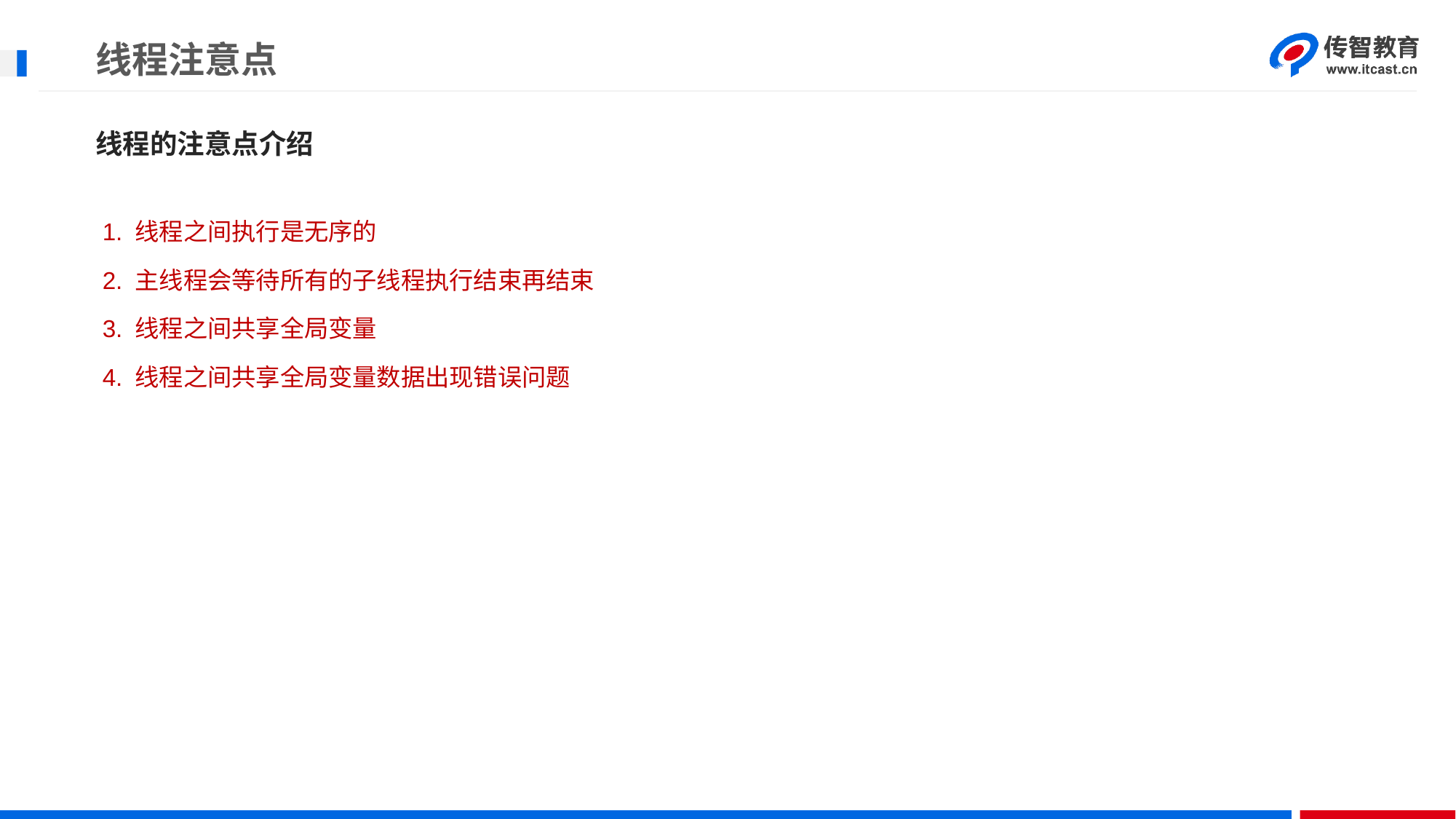

# 线程注意点
线程的注意点介绍
1. 线程之间执行是无序的
2. 主线程会等待所有的子线程执行结束再结束
3. 线程之间共享全局变量
4. 线程之间共享全局变量数据出现错误问题